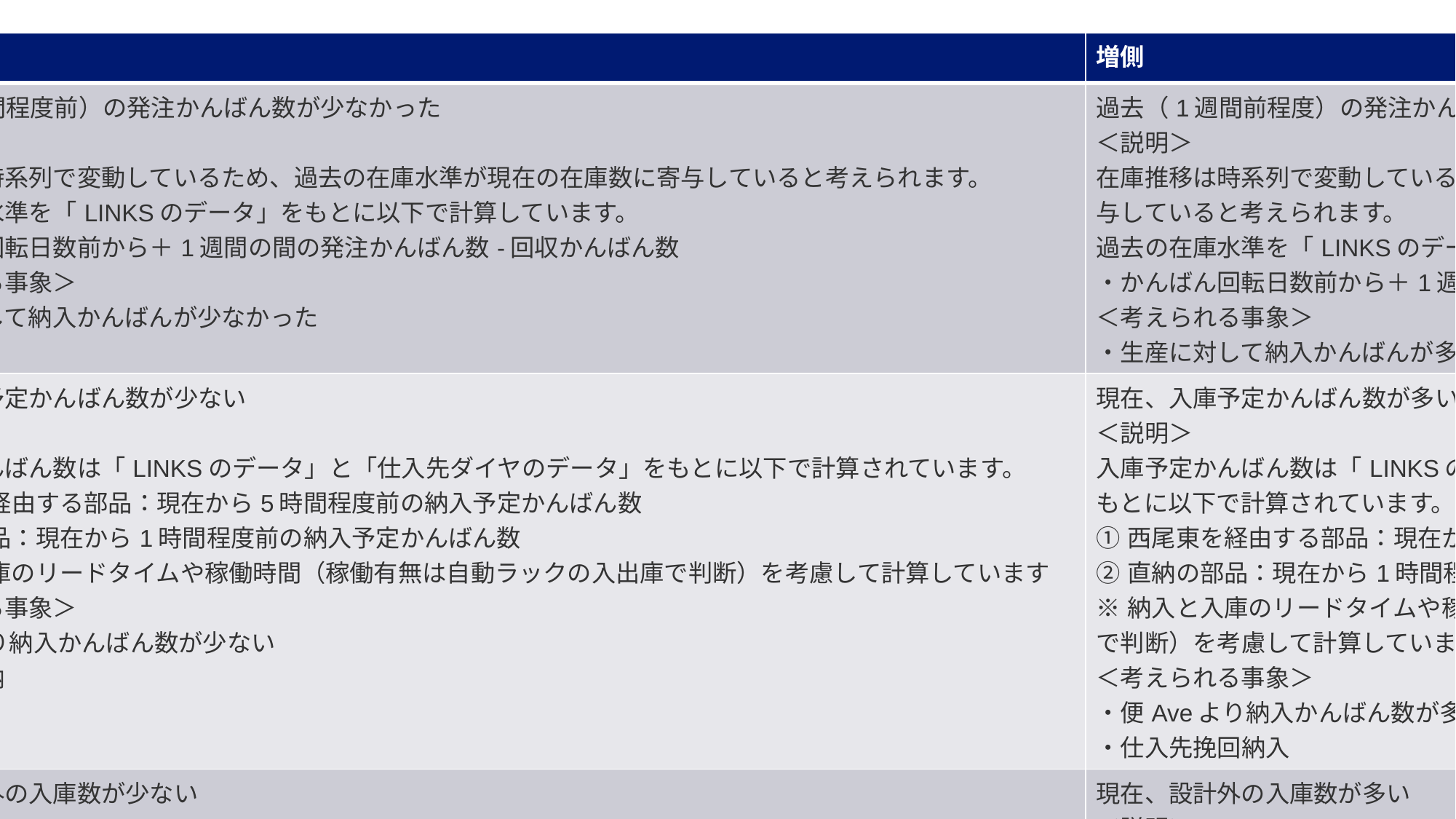

|  |  | 減側 | 増側 |
| --- | --- | --- | --- |
| No18 | 過去の発注かんばん合計数-回収かんばん合計数＝ | 過去（1週間程度前）の発注かんばん数が少なかった ＜説明＞ 在庫推移は時系列で変動しているため、過去の在庫水準が現在の在庫数に寄与していると考えられます。 過去の在庫水準を「LINKSのデータ」をもとに以下で計算しています。 ・かんばん回転日数前から＋1週間の間の発注かんばん数-回収かんばん数 ＜考えられる事象＞ ・生産に対して納入かんばんが少なかった | 過去（1週間前程度）の発注かんばん数が多かった ＜説明＞ 在庫推移は時系列で変動しているため、過去の在庫水準が現在の在庫数に寄与していると考えられます。 過去の在庫水準を「LINKSのデータ」をもとに以下で計算しています。 ・かんばん回転日数前から＋1週間の間の発注かんばん数-回収かんばん数 ＜考えられる事象＞ ・生産に対して納入かんばんが多かった |
| No12 | 入庫予定かんばん数= | 現在、入庫予定かんばん数が少ない ＜説明＞ 入庫予定かんばん数は「LINKSのデータ」と「仕入先ダイヤのデータ」をもとに以下で計算されています。 ①西尾東を経由する部品：現在から5時間程度前の納入予定かんばん数 ②直納の部品：現在から1時間程度前の納入予定かんばん数 ※納入と入庫のリードタイムや稼働時間（稼働有無は自動ラックの入出庫で判断）を考慮して計算しています ＜考えられる事象＞ ・便Aveより納入かんばん数が少ない ・仕入先未納 | 現在、入庫予定かんばん数が多い ＜説明＞ 入庫予定かんばん数は「LINKSのデータ」と「仕入先ダイヤのデータ」をもとに以下で計算されています。 ①西尾東を経由する部品：現在から5時間程度前の納入予定かんばん数 ②直納の部品：現在から1時間程度前の納入予定かんばん数 ※納入と入庫のリードタイムや稼働時間（稼働有無は自動ラックの入出庫で判断）を考慮して計算しています ＜考えられる事象＞ ・便Aveより納入かんばん数が多い ・仕入先挽回納入 |
| No14 | 設計外の入庫かんばん数= | 現在、設計外の入庫数が少ない ＜説明＞ 設計外の入庫とは、設計通りの入庫ではないものを表します。 ＜考えられる事象＞ ・部品置き場などで滞留していた部品を入庫していない | 現在、設計外の入庫数が多い ＜説明＞ 設計外の入庫とは、設計通りの入庫ではないものを表します。 ＜考えられる事象＞ ・部品置き場などで滞留していた部品を入庫している |
| No21 | 直近の回収かんばん数= | 過去（かんばん回転日数前）の回収かんばん数が少ない ＜説明＞ 回収かんばん数が少ないor多いと、発注かんばん数が少ないor多くなる可能性があります。 回収かんばん数は「LINKSデータ」をもとに計算しています。 ＜考えられる事象＞ ・過去の生産が少ない ・かんばんの出し忘れ ・組立の取り忘れ | 直近（かんばん回転日数前）の回収かんばん数が多い ＜説明＞ 回収かんばん数が少ないor多いと、発注かんばん数が少ないor多くなる可能性があります。 回収かんばん数は「LINKSデータ」をもとに計算しています。 ＜考えられる事象＞ ・過去の生産が多かった ・かんばん出し忘れを挽回回収した |
| No13 | 西尾東BCから部品置き場の間の滞留かんばん数= | 現在、西尾東BCから部品置き場の間で部品が滞留している ＜考えられる事象＞ ・順立装置の設備停止 ・順立前の部品置き場で部品が残っている ・西尾東BCで部品が残っている/誤転送 ・工場ビットの部品OF ・西尾東でもOF ・定期便の乗り遅れ ・台風積雪などによるトラックの遅延 など | None |
| No19 | 直近の生産合計数＝ | 直近（現在～1日前まで）の生産数が多い ＜考えられる異常＞ ・生産変動/挽回生産 ・計画変更/得意先の需要変化 | 直近（現在～1日前まで）の生産数が少ない ＜考えられる異常＞ ・ライン停止 ・生産変動/計画変更/得意先の需要変化 |
| No15 | 投入間口の渋滞有無（0：渋滞無し、1：渋滞発生中）＝ | 現在、投入間口が一杯で入庫できない ＜考えられる異常＞ ・偏った箱種の入庫 ・入庫キャパ越え | None |
| No2o | 他品番の入庫有無（0：他品番入庫無し、1：他品番入庫有り）＝ | 現在、他品番の入庫が優先されている ＜考えられる事象＞ ・先入先出になっていない |  |

March 20, 2025